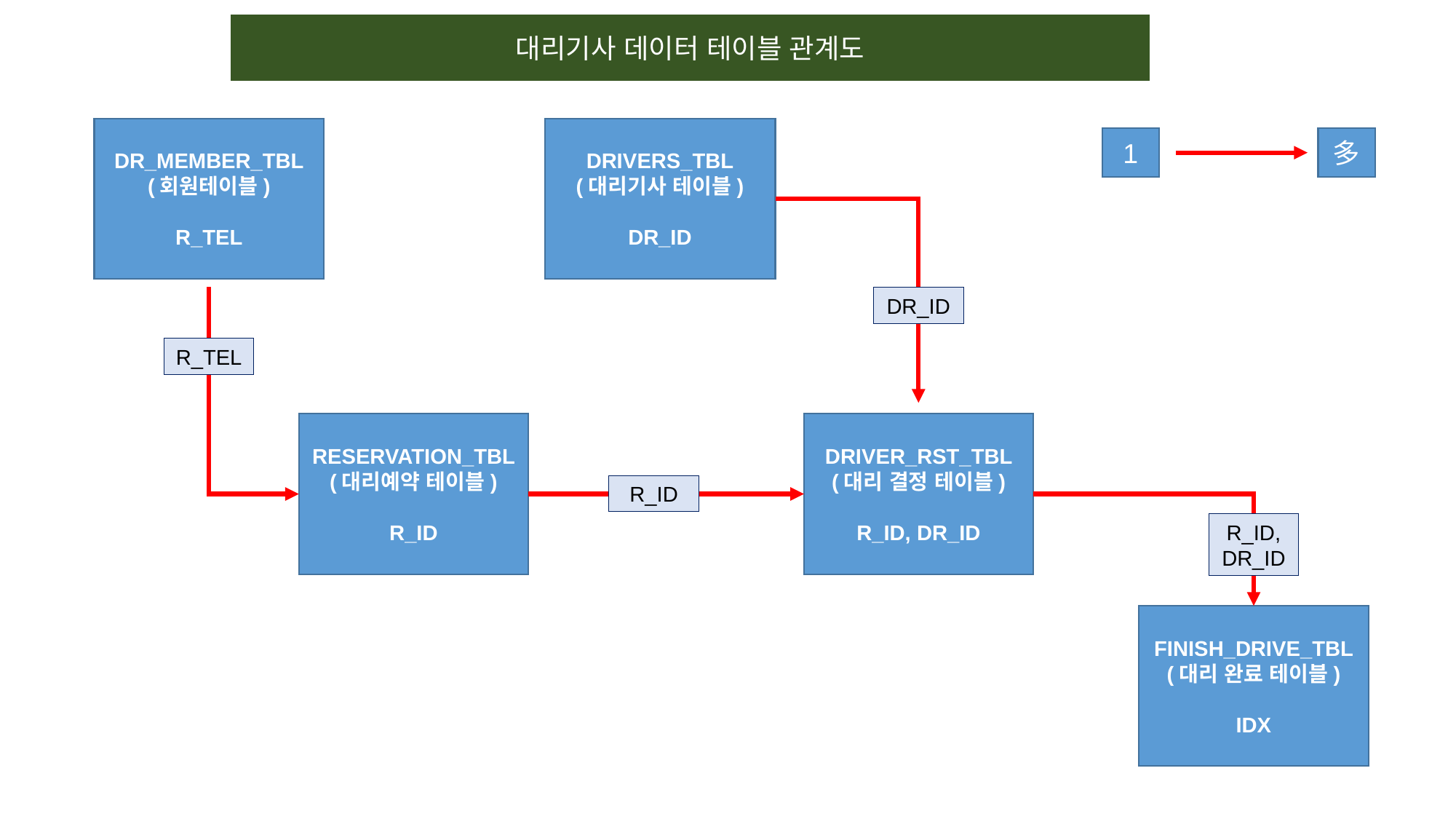

대리기사 데이터 테이블 관계도
DR_MEMBER_TBL
(회원테이블)

R_TEL
DRIVERS_TBL
(대리기사 테이블)

DR_ID
1
多
DR_ID
R_TEL
RESERVATION_TBL
(대리예약 테이블)

R_ID
DRIVER_RST_TBL
(대리 결정 테이블)

R_ID, DR_ID
R_ID
R_ID, DR_ID
FINISH_DRIVE_TBL
(대리 완료 테이블)

IDX